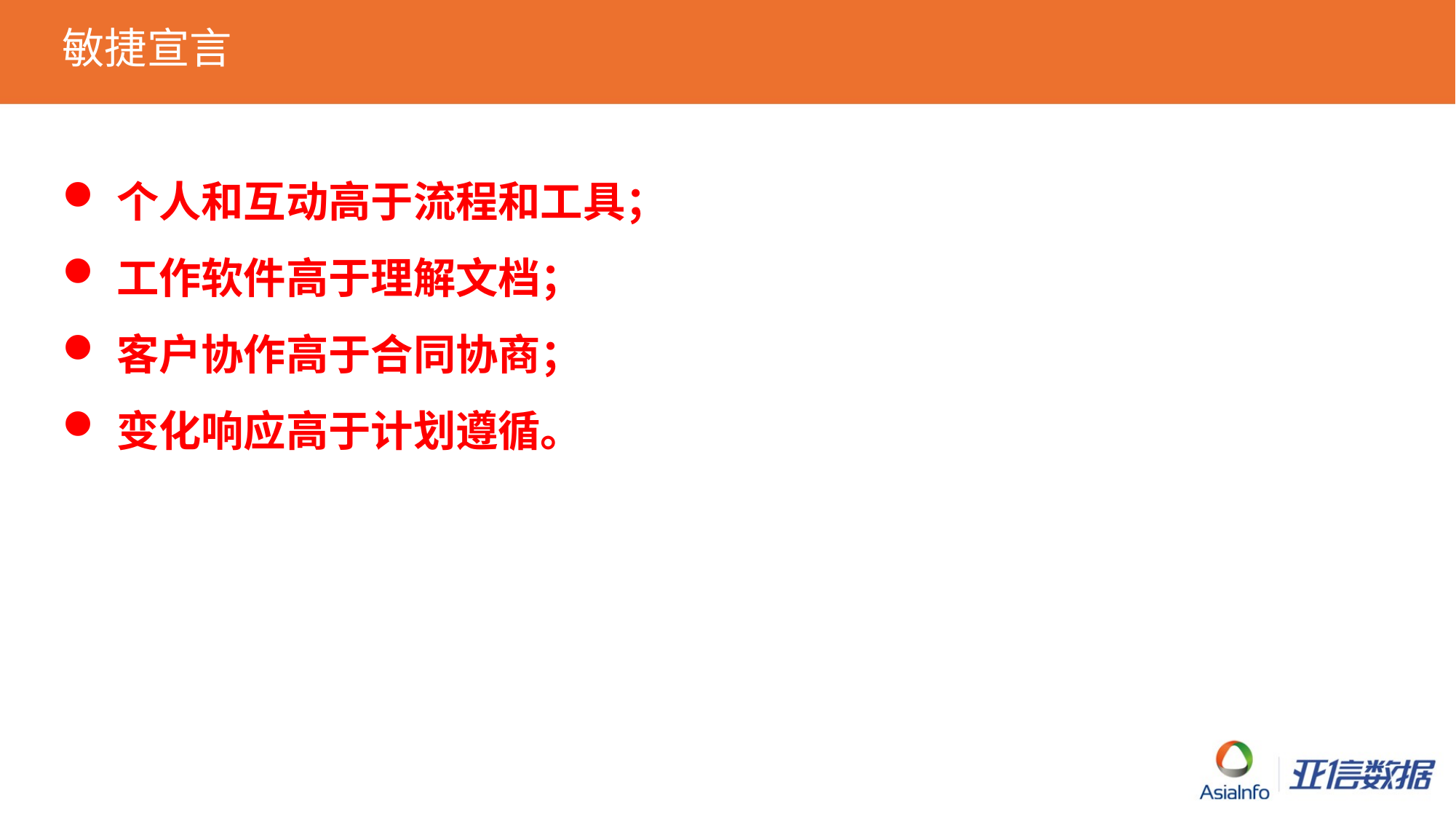

# 敏捷宣言
个人和互动高于流程和工具；
工作软件高于理解文档；
客户协作高于合同协商；
变化响应高于计划遵循。